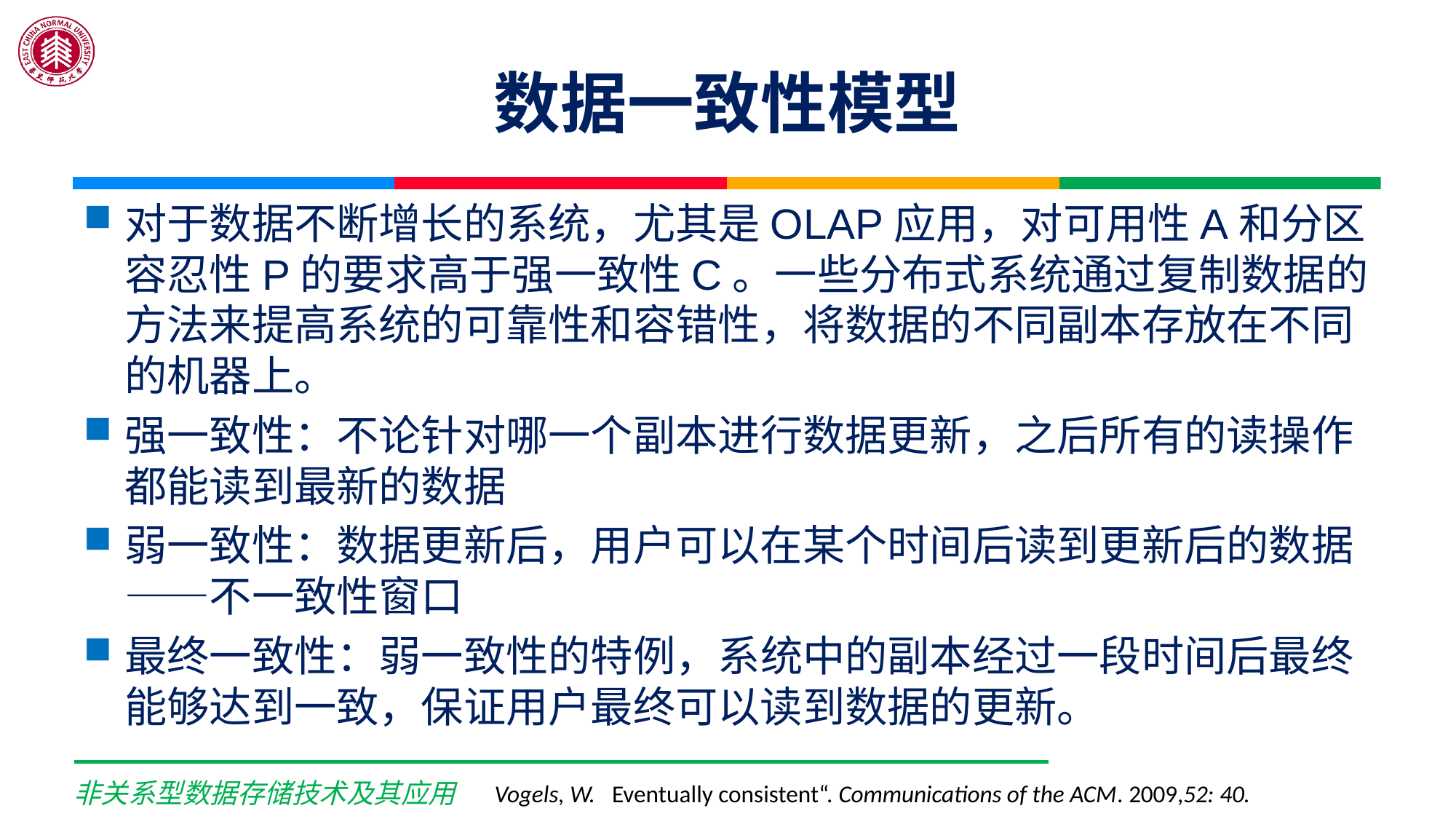

# 数据一致性模型
对于数据不断增长的系统，尤其是OLAP应用，对可用性A和分区容忍性P的要求高于强一致性C。一些分布式系统通过复制数据的方法来提高系统的可靠性和容错性，将数据的不同副本存放在不同的机器上。
强一致性：不论针对哪一个副本进行数据更新，之后所有的读操作都能读到最新的数据
弱一致性：数据更新后，用户可以在某个时间后读到更新后的数据——不一致性窗口
最终一致性：弱一致性的特例，系统中的副本经过一段时间后最终能够达到一致，保证用户最终可以读到数据的更新。
 Vogels, W.   Eventually consistent“. Communications of the ACM. 2009,52: 40.